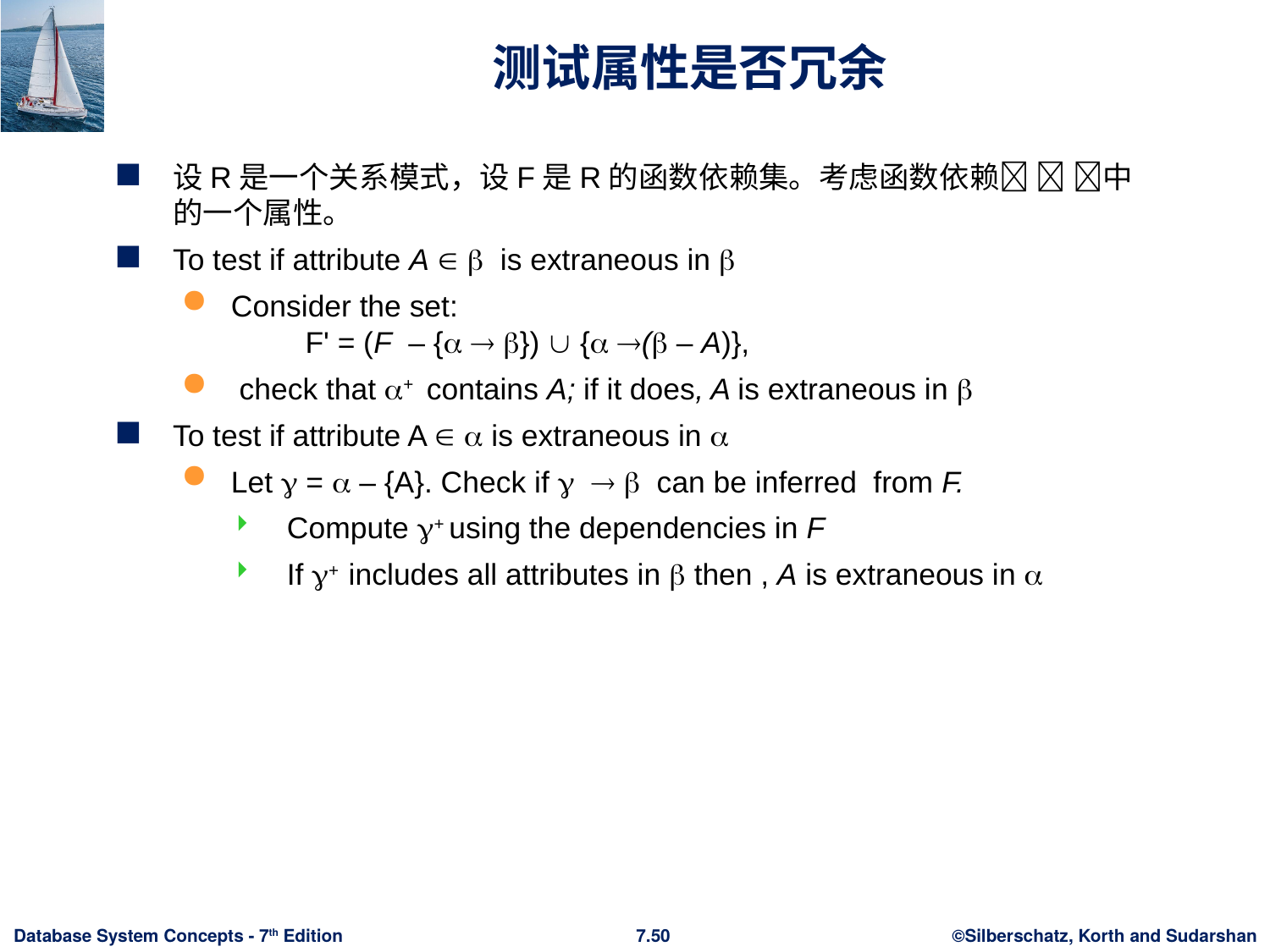

# 测试属性是否冗余
设R是一个关系模式，设F是R的函数依赖集。考虑函数依赖α → β中的一个属性。
To test if attribute A ∈ β  is extraneous in β
Consider the set:
         F' = (F  – {α → β}) ∪ {α →(β – A)},
 check that α+  contains A; if it does, A is extraneous in β
To test if attribute A ∈ α is extraneous in α
Let γ = α – {A}. Check if γ  → β  can be inferred  from F.
 Compute γ+ using the dependencies in F
 If γ+  includes all attributes in β then , A is extraneous in α